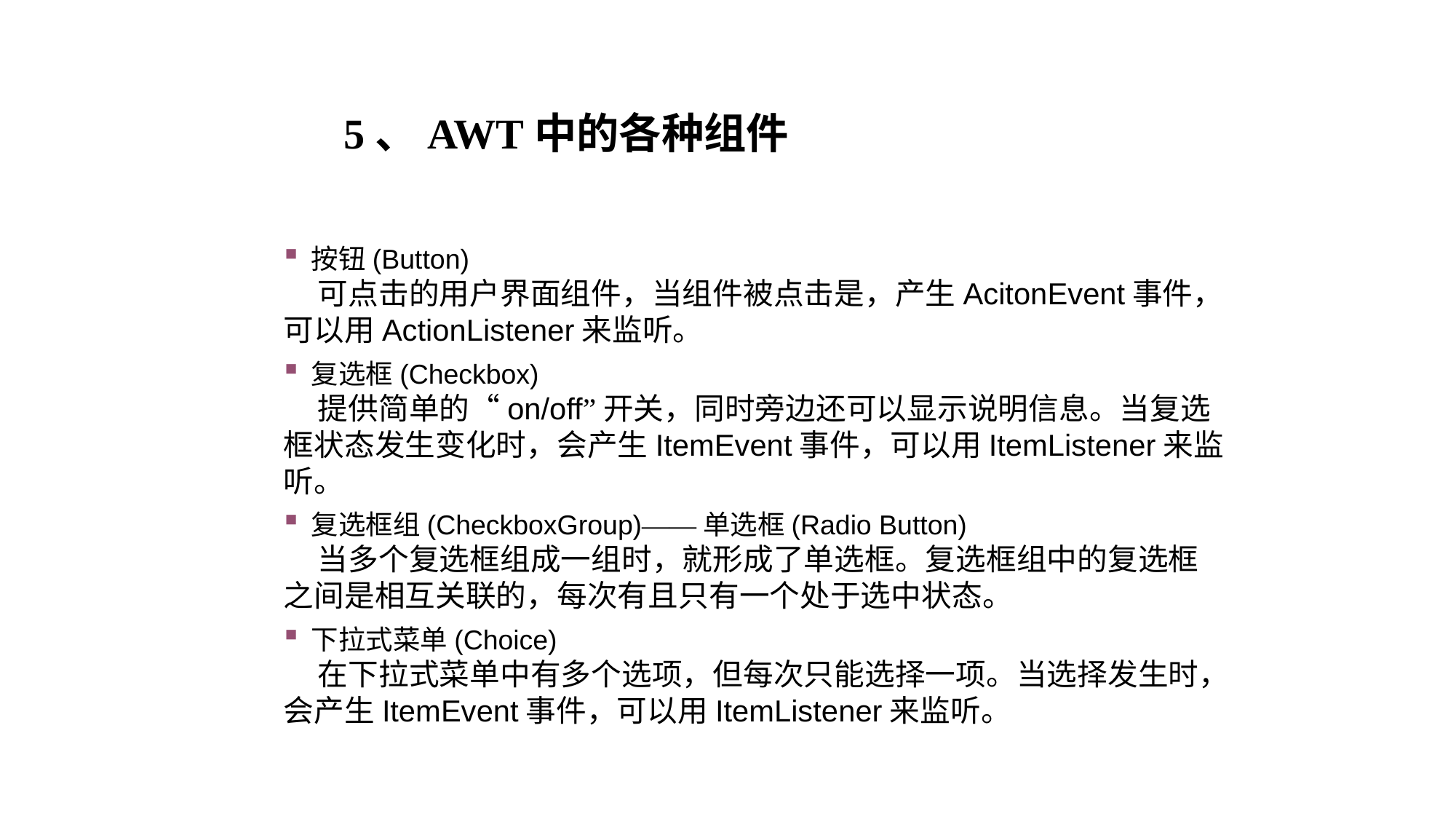

5、AWT中的各种组件
 按钮(Button)
    可点击的用户界面组件，当组件被点击是，产生AcitonEvent事件，可以用ActionListener来监听。

 复选框(Checkbox)
    提供简单的“on/off”开关，同时旁边还可以显示说明信息。当复选框状态发生变化时，会产生ItemEvent事件，可以用ItemListener来监听。

 复选框组(CheckboxGroup)——单选框(Radio Button)
    当多个复选框组成一组时，就形成了单选框。复选框组中的复选框之间是相互关联的，每次有且只有一个处于选中状态。

 下拉式菜单(Choice)
    在下拉式菜单中有多个选项，但每次只能选择一项。当选择发生时，会产生ItemEvent事件，可以用ItemListener来监听。